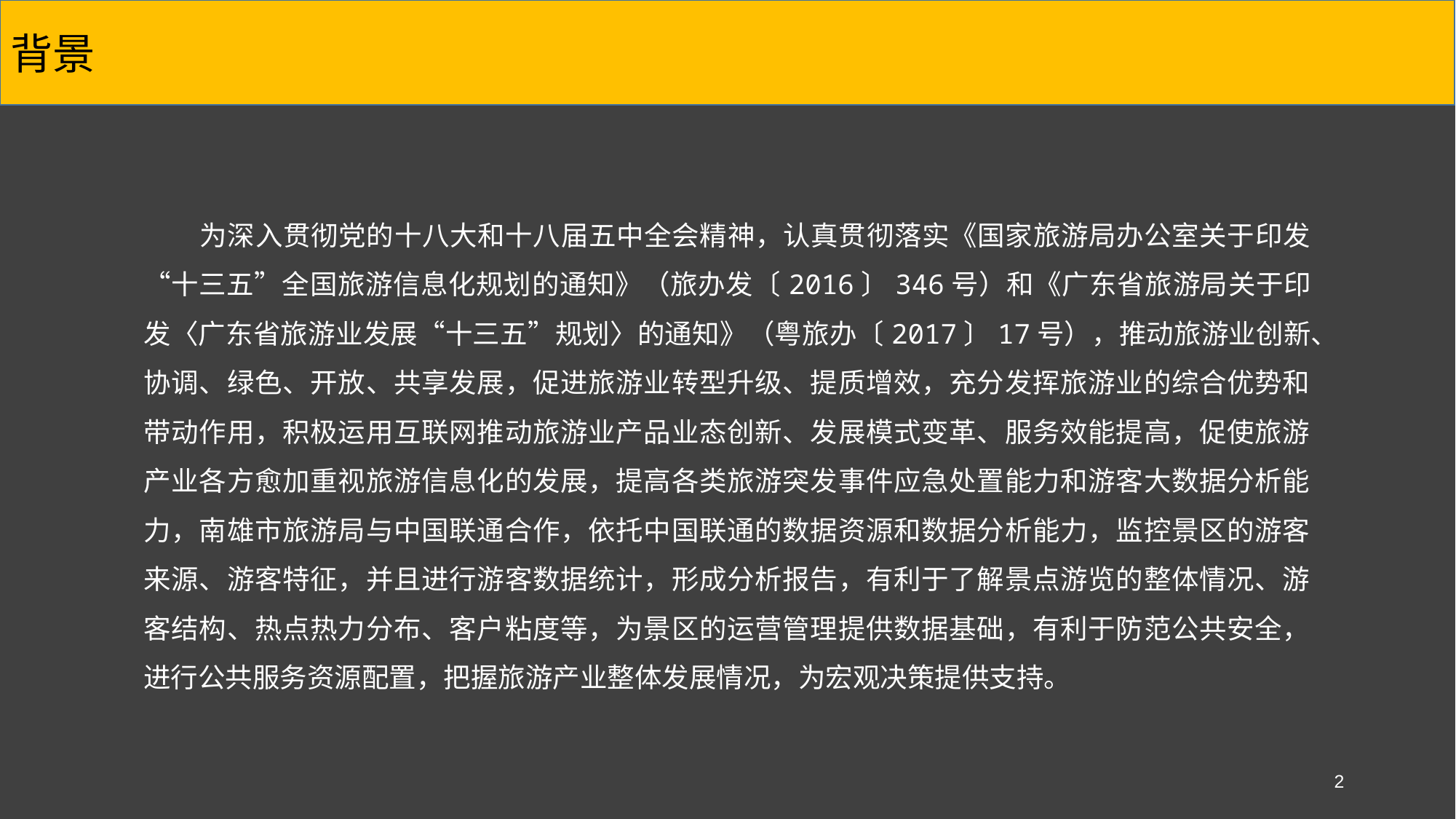

背景

 为深入贯彻党的十八大和十八届五中全会精神，认真贯彻落实《国家旅游局办公室关于印发“十三五”全国旅游信息化规划的通知》（旅办发〔2016〕346号）和《广东省旅游局关于印发〈广东省旅游业发展“十三五”规划〉的通知》（粤旅办〔2017〕17号），推动旅游业创新、协调、绿色、开放、共享发展，促进旅游业转型升级、提质增效，充分发挥旅游业的综合优势和带动作用，积极运用互联网推动旅游业产品业态创新、发展模式变革、服务效能提高，促使旅游产业各方愈加重视旅游信息化的发展，提高各类旅游突发事件应急处置能力和游客大数据分析能力，南雄市旅游局与中国联通合作，依托中国联通的数据资源和数据分析能力，监控景区的游客来源、游客特征，并且进行游客数据统计，形成分析报告，有利于了解景点游览的整体情况、游客结构、热点热力分布、客户粘度等，为景区的运营管理提供数据基础，有利于防范公共安全，进行公共服务资源配置，把握旅游产业整体发展情况，为宏观决策提供支持。
2